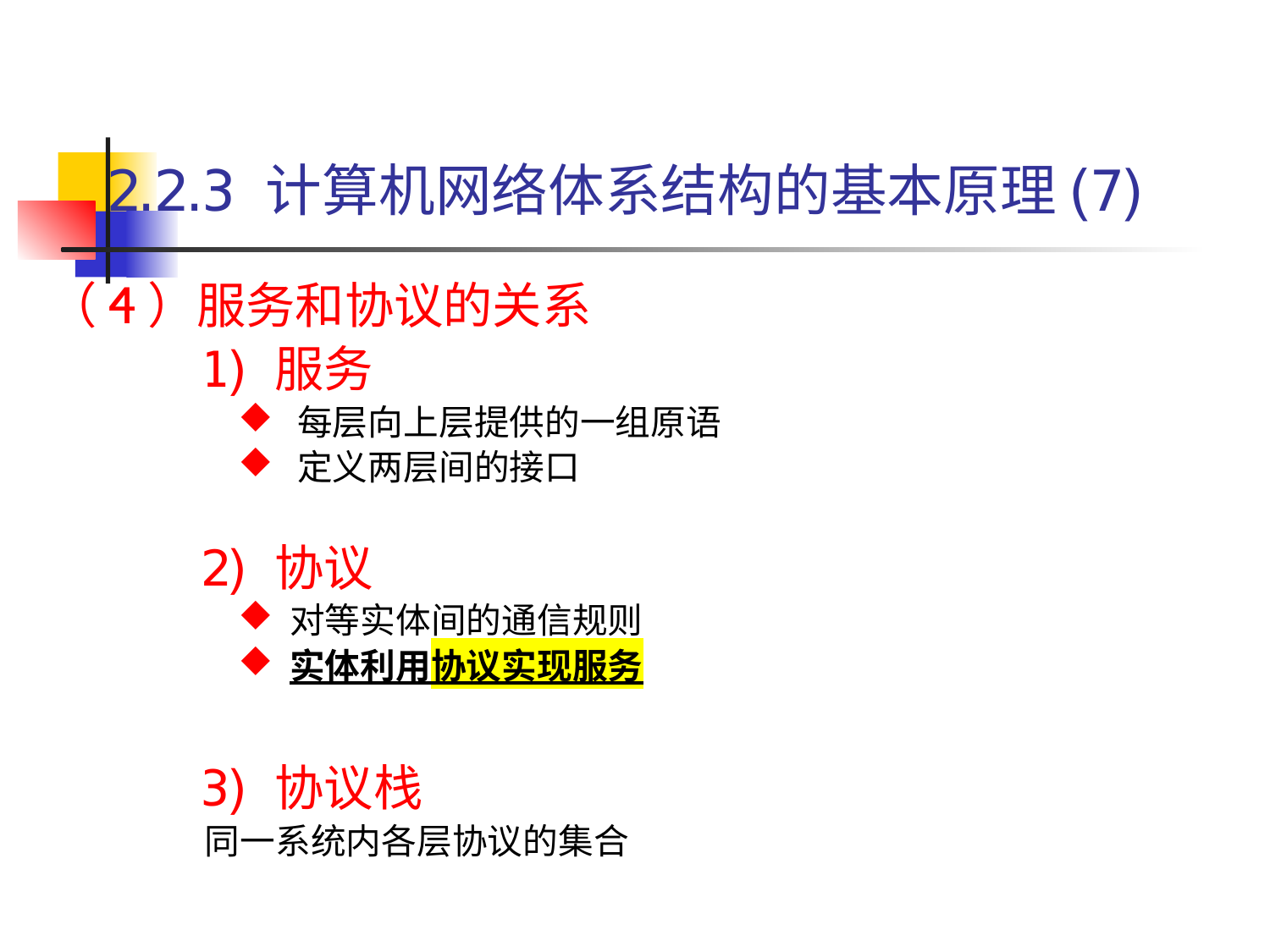

# 2.2.3 计算机网络体系结构的基本原理(7)
（4）服务和协议的关系
          1) 服务
  每层向上层提供的一组原语
  定义两层间的接口

          2) 协议
 对等实体间的通信规则
 实体利用协议实现服务

          3) 协议栈
                   同一系统内各层协议的集合